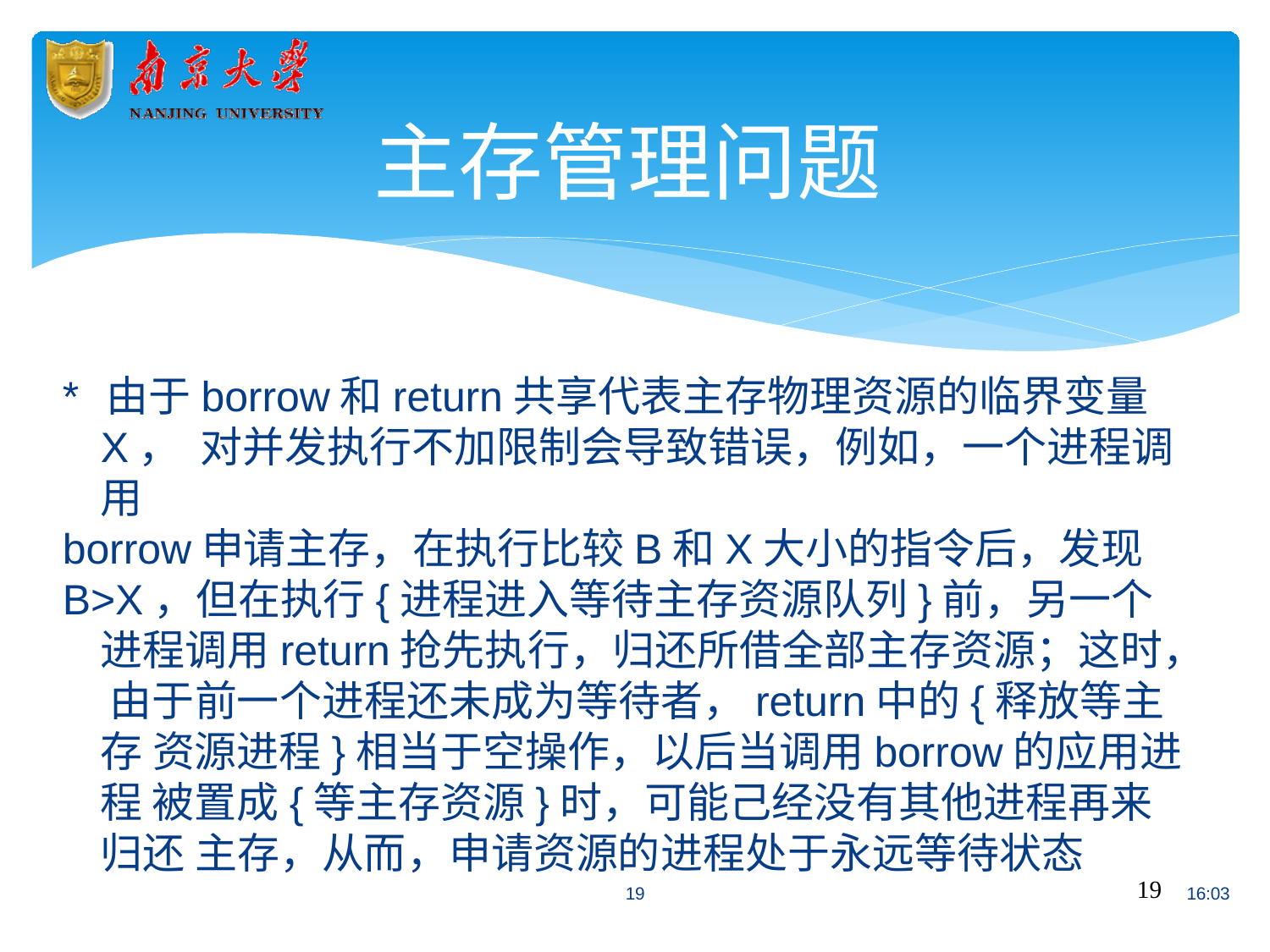

# 主存管理问题

* 由于borrow和return共享代表主存物理资源的临界变量X，  对并发执行不加限制会导致错误，例如，一个进程调用
borrow申请主存，在执行比较B和X大小的指令后，发现
B>X，但在执行{进程进入等待主存资源队列}前，另一个 进程调用return抢先执行，归还所借全部主存资源；这时， 由于前一个进程还未成为等待者，return中的{释放等主存 资源进程}相当于空操作，以后当调用borrow的应用进程 被置成{等主存资源}时，可能己经没有其他进程再来归还 主存，从而，申请资源的进程处于永远等待状态
19
19
16:03